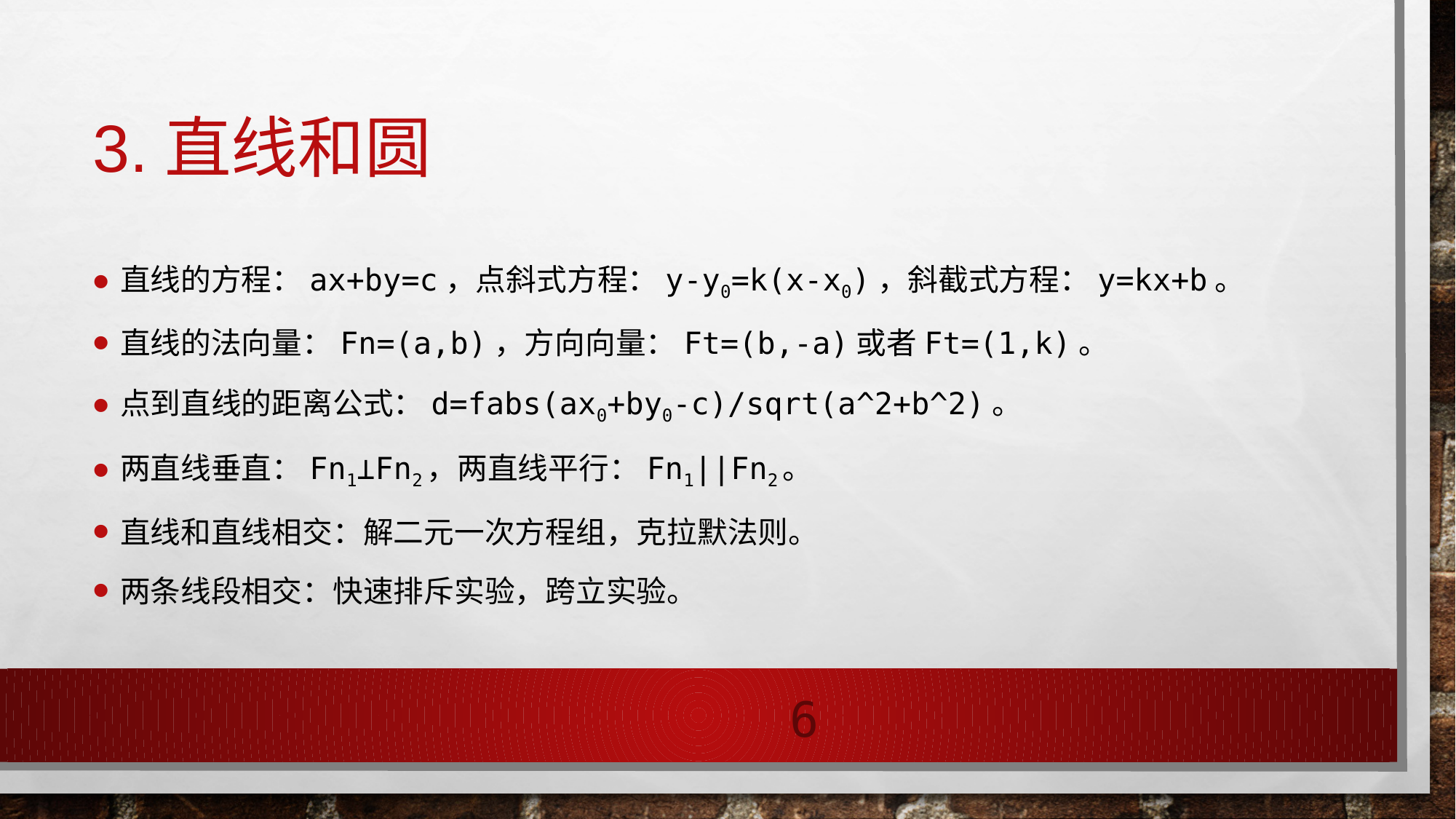

# 3.直线和圆
直线的方程：ax+by=c，点斜式方程：y-y0=k(x-x0)，斜截式方程：y=kx+b。
直线的法向量：Fn=(a,b)，方向向量：Ft=(b,-a)或者Ft=(1,k)。
点到直线的距离公式：d=fabs(ax0+by0-c)/sqrt(a^2+b^2)。
两直线垂直：Fn1⊥Fn2，两直线平行：Fn1||Fn2。
直线和直线相交：解二元一次方程组，克拉默法则。
两条线段相交：快速排斥实验，跨立实验。
6